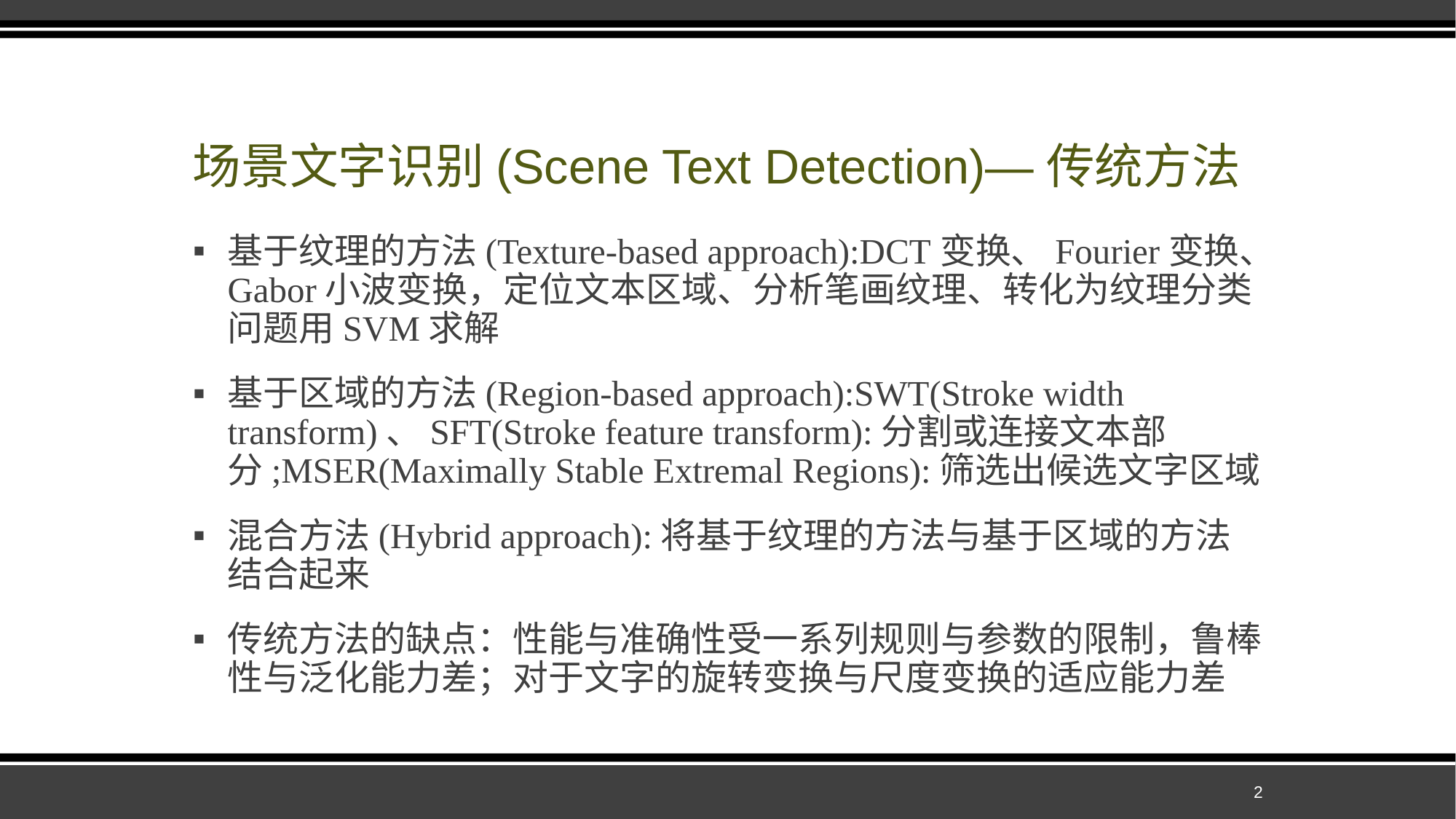

# 场景文字识别(Scene Text Detection)—传统方法
基于纹理的方法(Texture-based approach):DCT变换、Fourier变换、Gabor小波变换，定位文本区域、分析笔画纹理、转化为纹理分类问题用SVM求解
基于区域的方法(Region-based approach):SWT(Stroke width transform)、SFT(Stroke feature transform):分割或连接文本部分;MSER(Maximally Stable Extremal Regions):筛选出候选文字区域
混合方法(Hybrid approach):将基于纹理的方法与基于区域的方法结合起来
传统方法的缺点：性能与准确性受一系列规则与参数的限制，鲁棒性与泛化能力差；对于文字的旋转变换与尺度变换的适应能力差
2